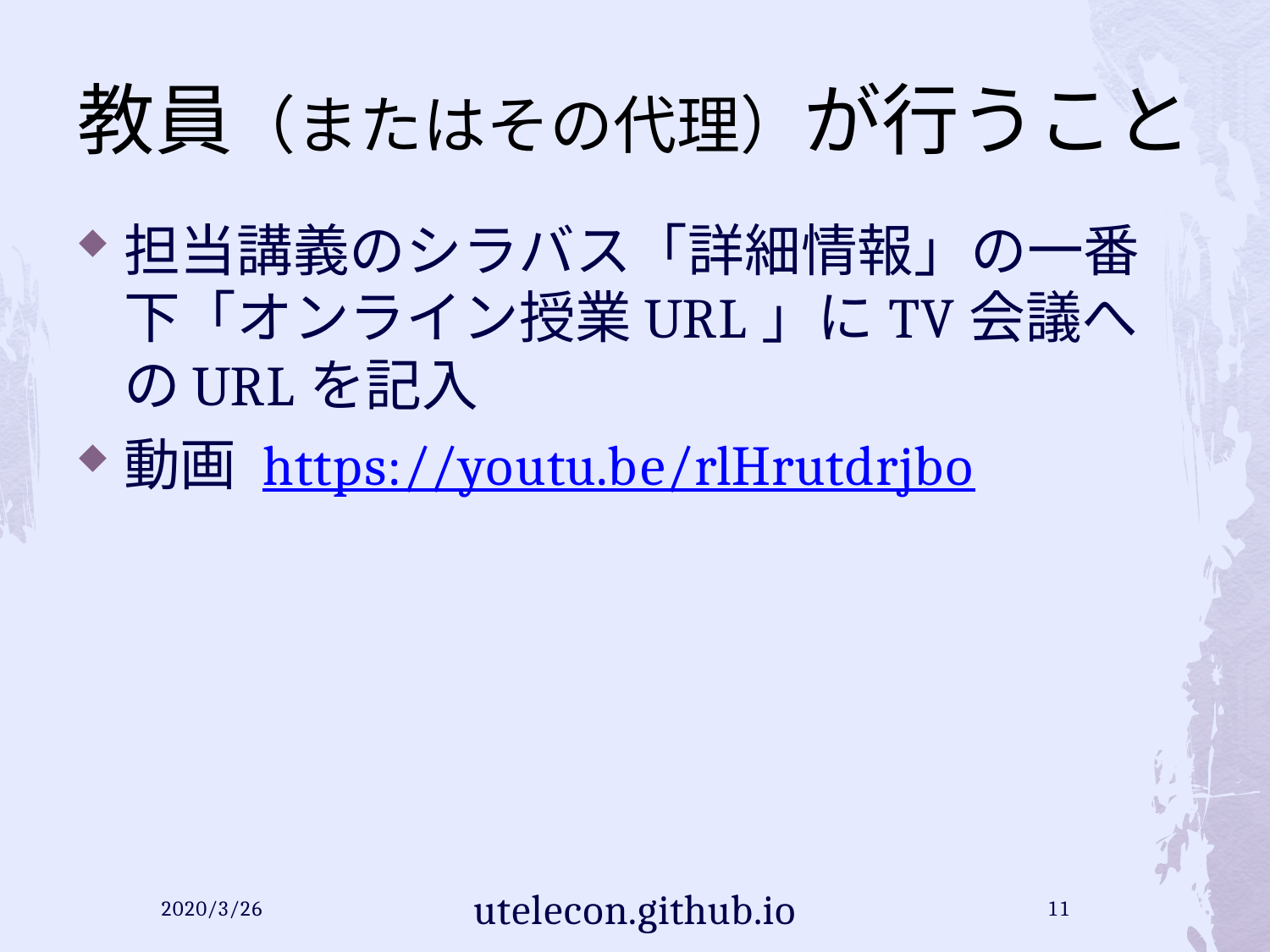

# 教員（またはその代理）が行うこと
担当講義のシラバス「詳細情報」の一番下「オンライン授業URL」にTV会議へのURLを記入
動画 https://youtu.be/rlHrutdrjbo

2020/3/26
utelecon.github.io
11